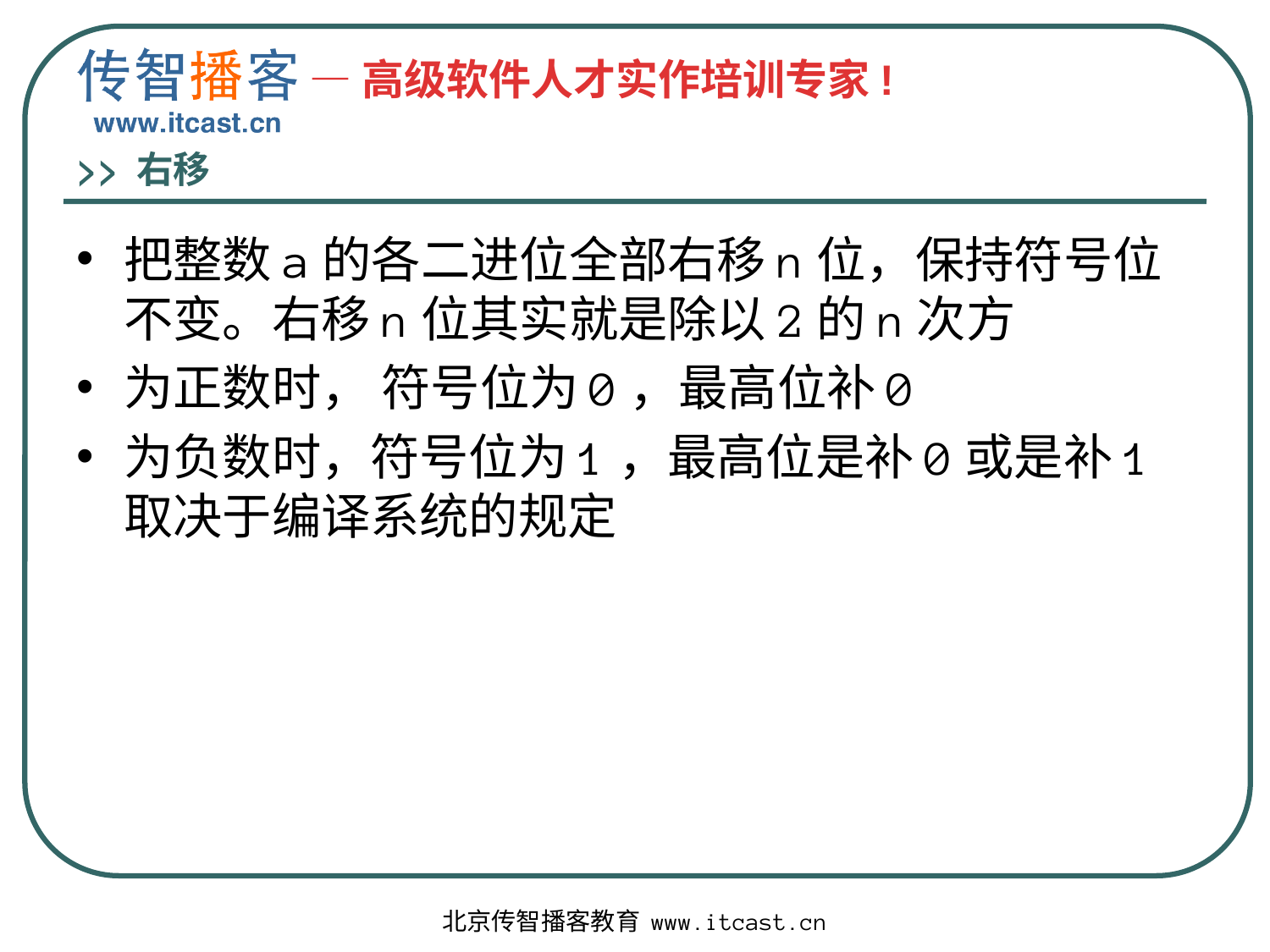

# >> 右移
把整数a的各二进位全部右移n位，保持符号位不变。右移n位其实就是除以2的n次方
为正数时， 符号位为0，最高位补0
为负数时，符号位为1，最高位是补0或是补1 取决于编译系统的规定